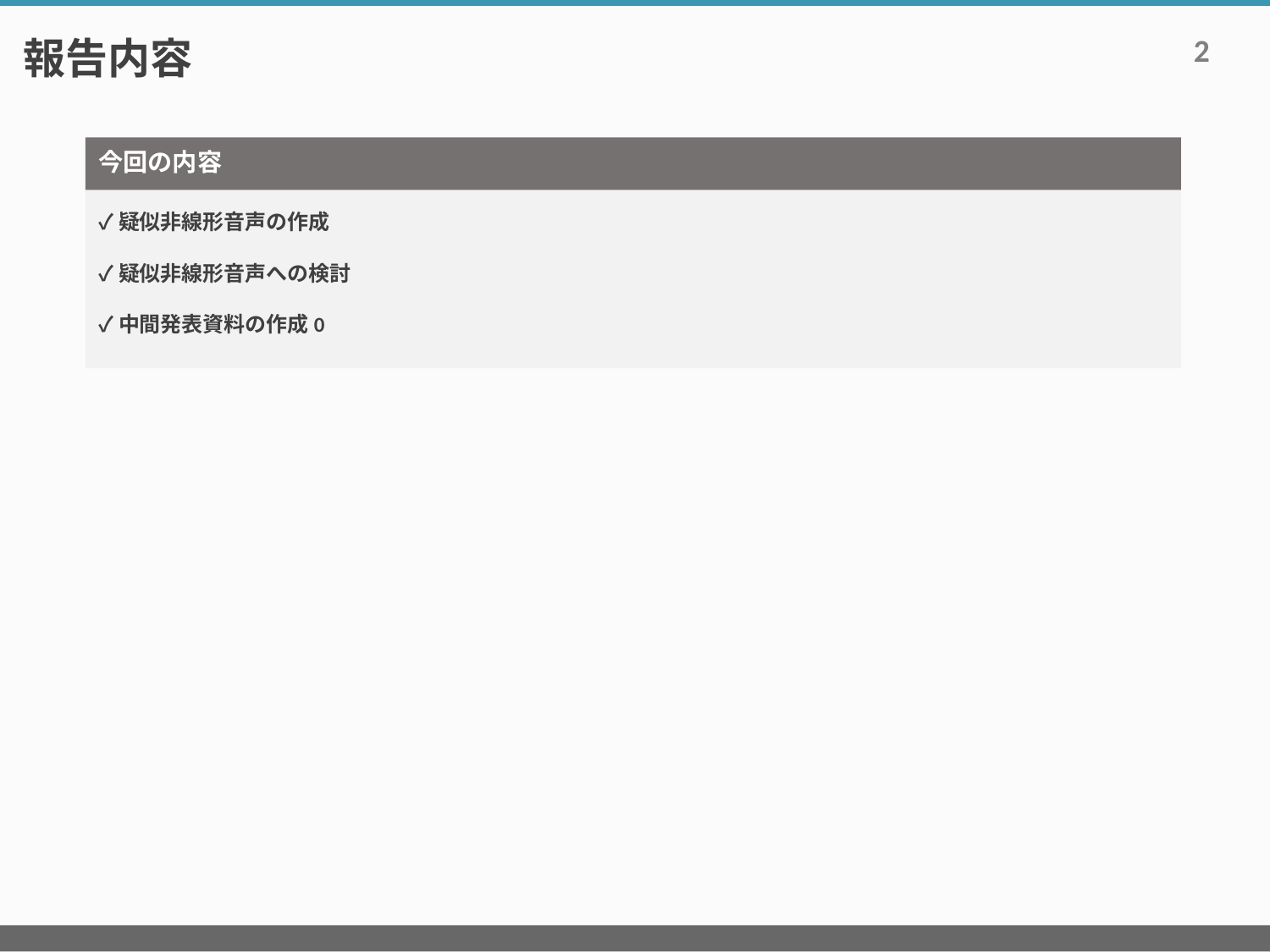

# 報告内容
2
今回の内容
✓疑似非線形音声の作成
✓疑似非線形音声への検討
✓中間発表資料の作成0